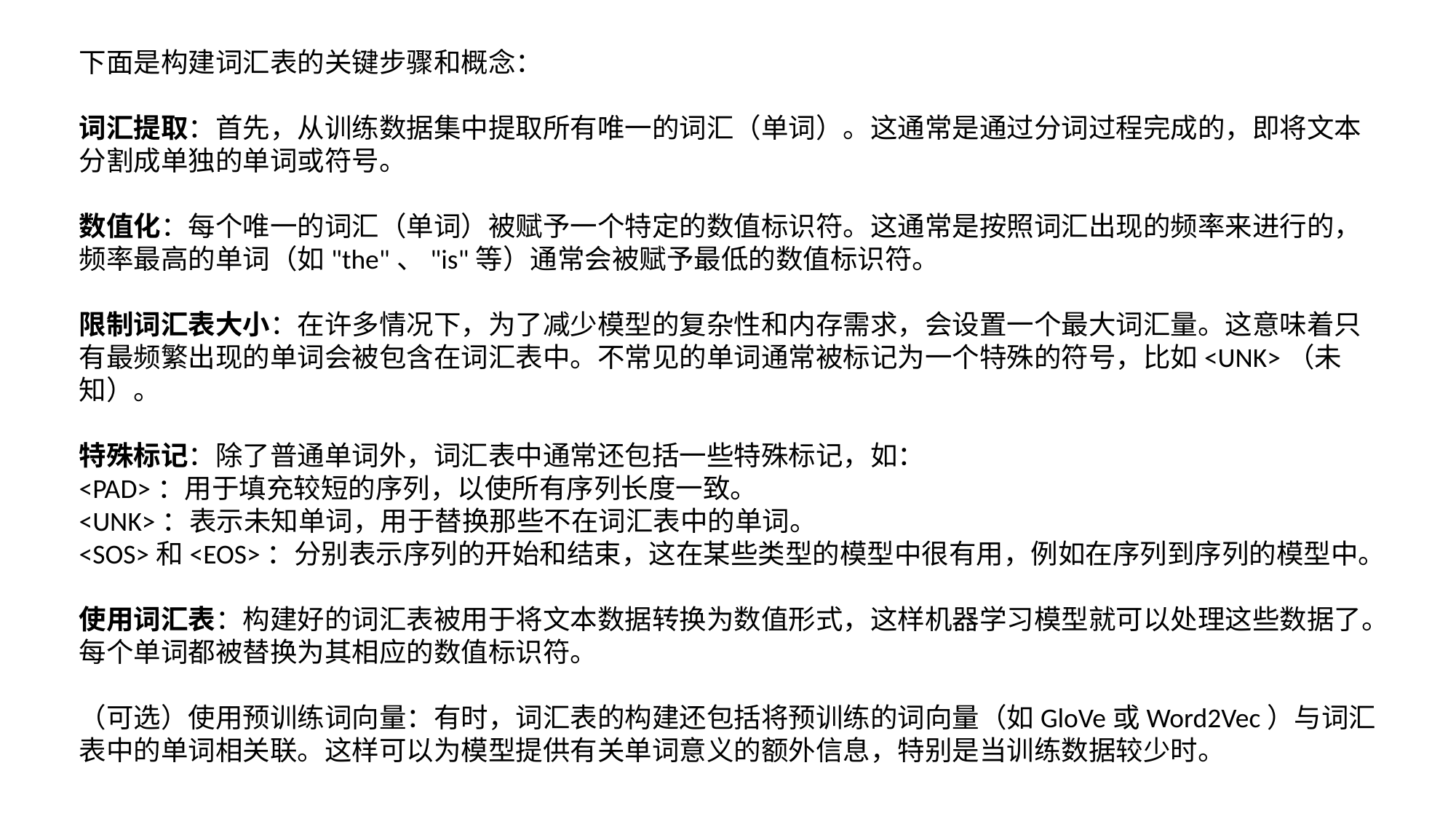

下面是构建词汇表的关键步骤和概念：

词汇提取：首先，从训练数据集中提取所有唯一的词汇（单词）。这通常是通过分词过程完成的，即将文本分割成单独的单词或符号。

数值化：每个唯一的词汇（单词）被赋予一个特定的数值标识符。这通常是按照词汇出现的频率来进行的，频率最高的单词（如"the"、"is"等）通常会被赋予最低的数值标识符。

限制词汇表大小：在许多情况下，为了减少模型的复杂性和内存需求，会设置一个最大词汇量。这意味着只有最频繁出现的单词会被包含在词汇表中。不常见的单词通常被标记为一个特殊的符号，比如<UNK>（未知）。

特殊标记：除了普通单词外，词汇表中通常还包括一些特殊标记，如：
<PAD>：用于填充较短的序列，以使所有序列长度一致。
<UNK>：表示未知单词，用于替换那些不在词汇表中的单词。
<SOS>和<EOS>：分别表示序列的开始和结束，这在某些类型的模型中很有用，例如在序列到序列的模型中。

使用词汇表：构建好的词汇表被用于将文本数据转换为数值形式，这样机器学习模型就可以处理这些数据了。每个单词都被替换为其相应的数值标识符。

（可选）使用预训练词向量：有时，词汇表的构建还包括将预训练的词向量（如GloVe或Word2Vec）与词汇表中的单词相关联。这样可以为模型提供有关单词意义的额外信息，特别是当训练数据较少时。